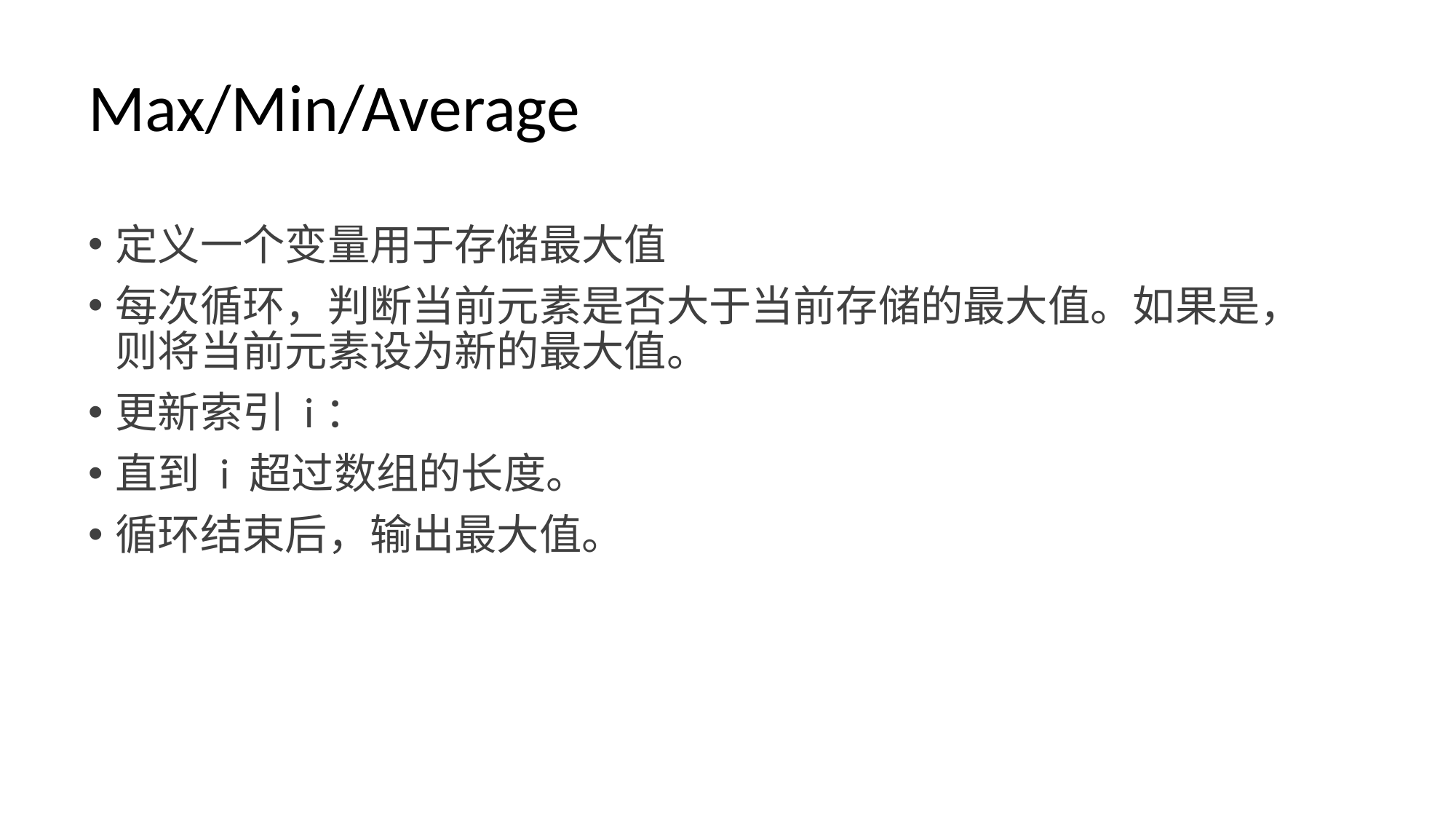

# Max/Min/Average
定义一个变量用于存储最大值
每次循环，判断当前元素是否大于当前存储的最大值。如果是，则将当前元素设为新的最大值。
更新索引 i：
直到 i 超过数组的长度。
循环结束后，输出最大值。